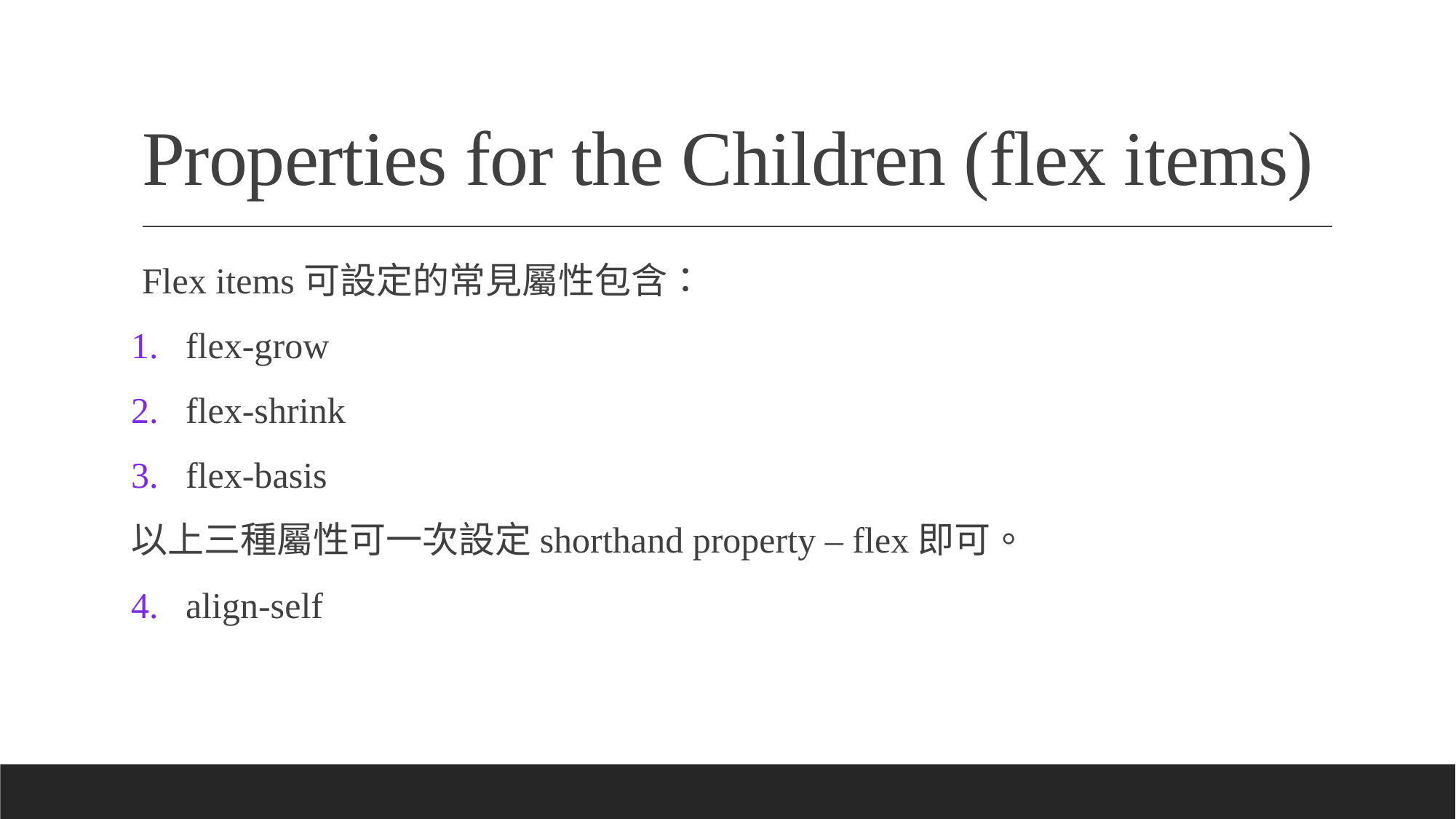

# Properties for the Children (flex items)
Flex items可設定的常見屬性包含：
flex-grow
flex-shrink
flex-basis
以上三種屬性可一次設定shorthand property – flex即可。
align-self